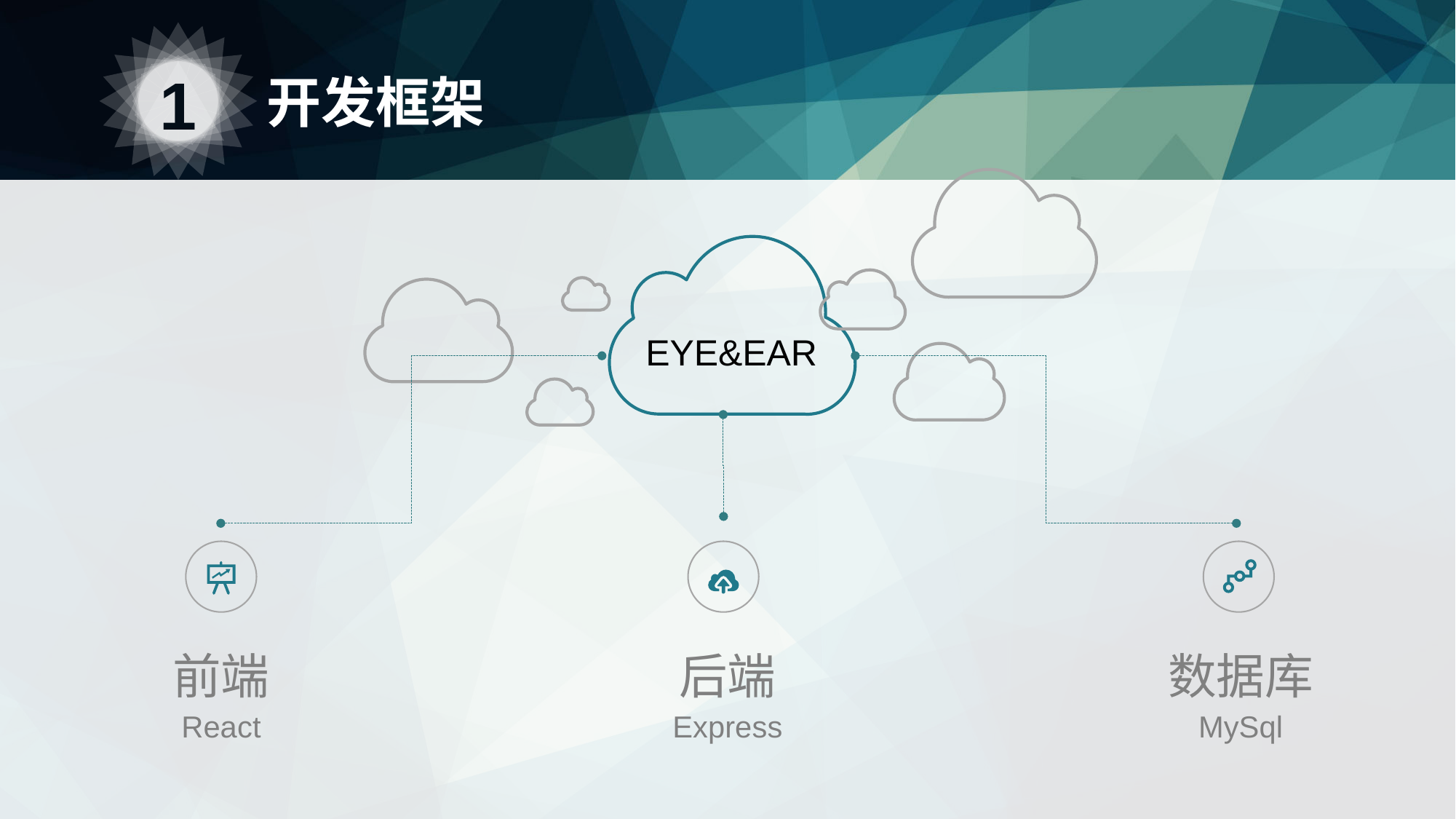

1
开发框架

EYE&EAR

前端
React
后端
Express
数据库
MySql